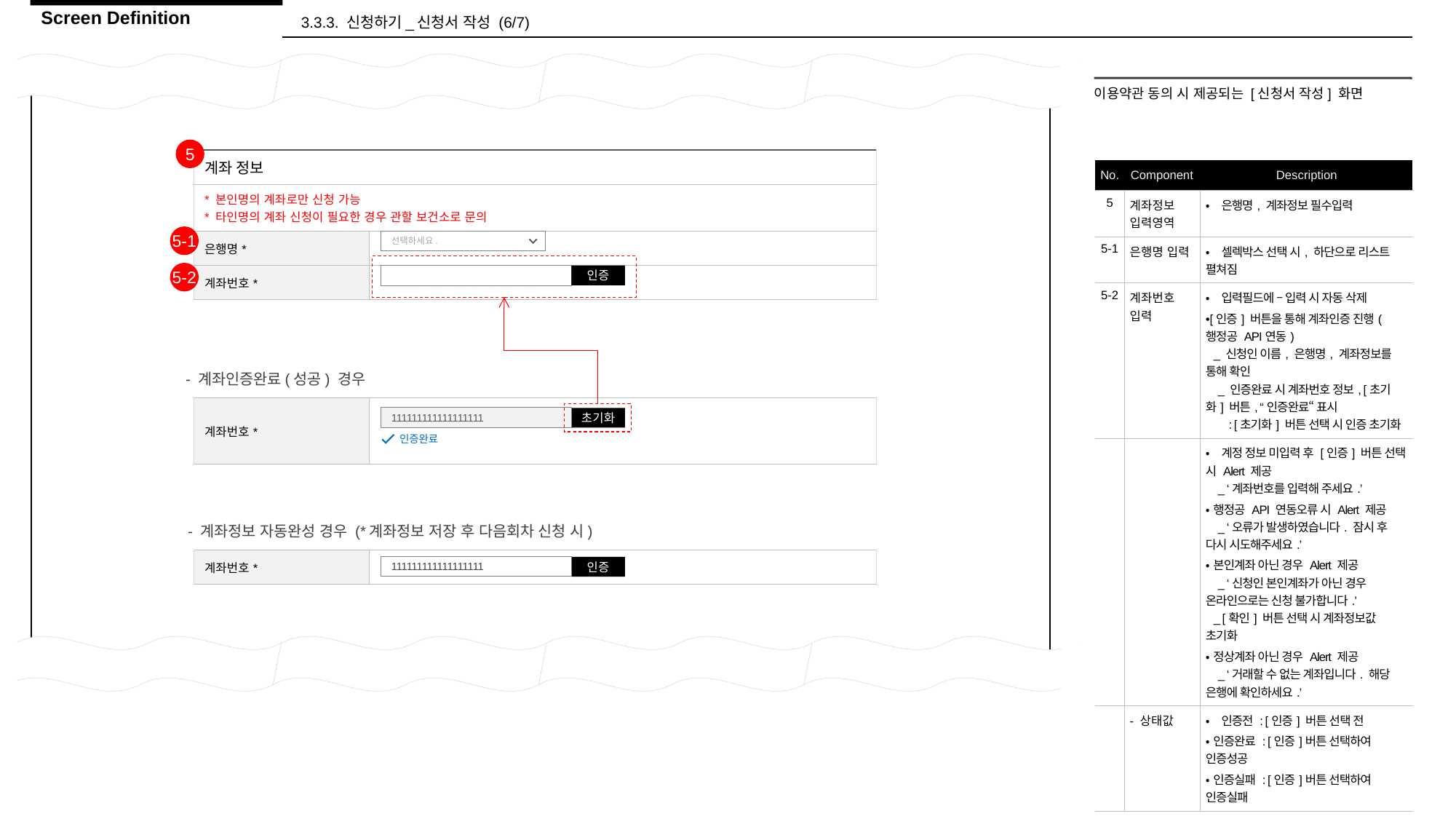

Screen Definition
3.3.3. 신청하기_신청서 작성 (6/7)

이용약관 동의 시 제공되는 [신청서 작성] 화면
5
| 계좌 정보 |  |
| --- | --- |
| \* 본인명의 계좌로만 신청 가능 \* 타인명의 계좌 신청이 필요한 경우 관할 보건소로 문의 |  |
| 은행명\* |  |
| 계좌번호\* |  |
| No. | Component | Description |
| --- | --- | --- |
| 5 | 계좌정보 입력영역 | •은행명, 계좌정보 필수입력 |
| 5-1 | 은행명 입력 | •셀렉박스 선택 시, 하단으로 리스트 펼쳐짐 |
| 5-2 | 계좌번호 입력 | •입력필드에 – 입력 시 자동 삭제 •[인증] 버튼을 통해 계좌인증 진행(행정공 API연동) \_ 신청인 이름, 은행명, 계좌정보를 통해 확인 \_ 인증완료 시 계좌번호 정보, [초기화] 버튼, “인증완료“ 표시 : [초기화] 버튼 선택 시 인증 초기화 |
|  |  | •계정 정보 미입력 후 [인증] 버튼 선택 시 Alert 제공 \_ ‘계좌번호를 입력해 주세요.’ •행정공 API 연동오류 시 Alert 제공 \_ ‘오류가 발생하였습니다. 잠시 후 다시 시도해주세요.’ •본인계좌 아닌 경우 Alert 제공 \_ ‘신청인 본인계좌가 아닌 경우 온라인으로는 신청 불가합니다.’ \_ [확인] 버튼 선택 시 계좌정보값 초기화 •정상계좌 아닌 경우 Alert 제공 \_ ‘거래할 수 없는 계좌입니다. 해당 은행에 확인하세요.’ |
|  | - 상태값 | •인증전 : [인증] 버튼 선택 전 •인증완료 : [인증]버튼 선택하여 인증성공 •인증실패 : [인증]버튼 선택하여 인증실패 |
5-1
선택하세요.

5-2

인증
- 계좌인증완료(성공) 경우
| 계좌번호\* |  |
| --- | --- |

111111111111111111
초기화
인증완료

- 계좌정보 자동완성 경우 (*계좌정보 저장 후 다음회차 신청 시)
| 계좌번호\* |  |
| --- | --- |
111111111111111111
인증